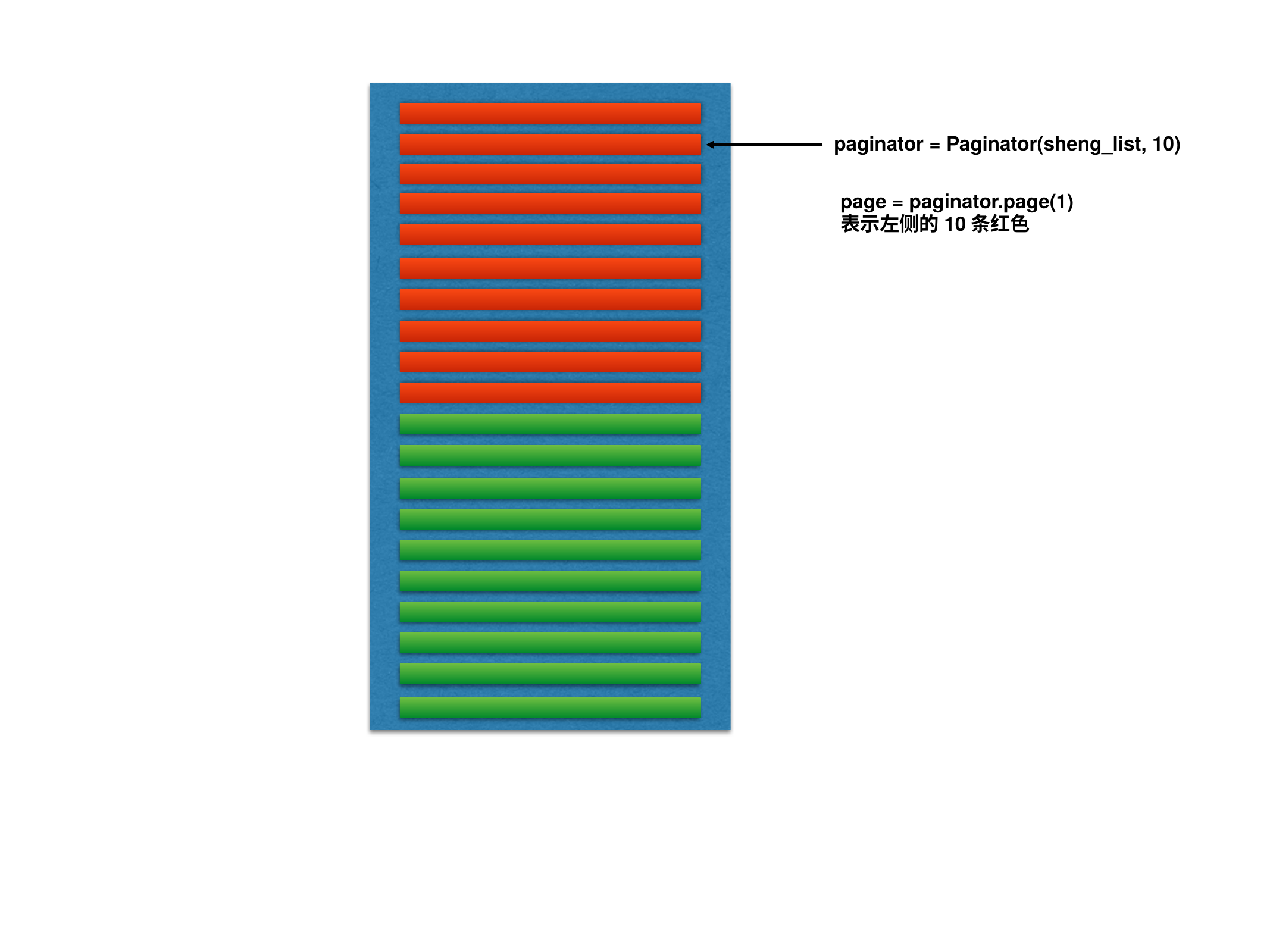

paginator = Paginator(sheng_list, 10)

page = paginator.page(1)
表示左侧的10条红色